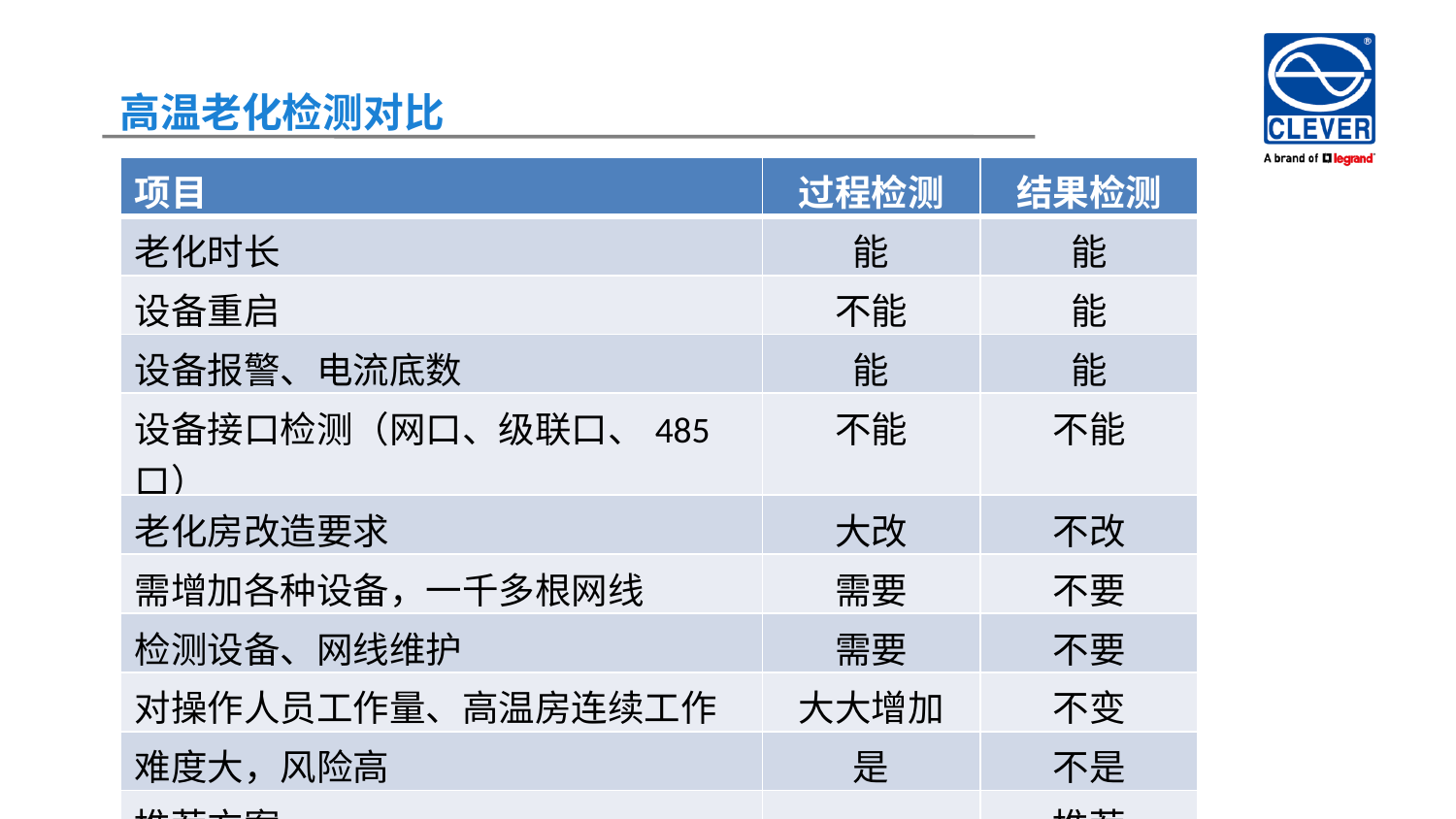

高温老化检测对比
| 项目 | 过程检测 | 结果检测 |
| --- | --- | --- |
| 老化时长 | 能 | 能 |
| 设备重启 | 不能 | 能 |
| 设备报警、电流底数 | 能 | 能 |
| 设备接口检测（网口、级联口、485口） | 不能 | 不能 |
| 老化房改造要求 | 大改 | 不改 |
| 需增加各种设备，一千多根网线 | 需要 | 不要 |
| 检测设备、网线维护 | 需要 | 不要 |
| 对操作人员工作量、高温房连续工作 | 大大增加 | 不变 |
| 难度大，风险高 | 是 | 不是 |
| 推荐方案 |  | 推荐 |